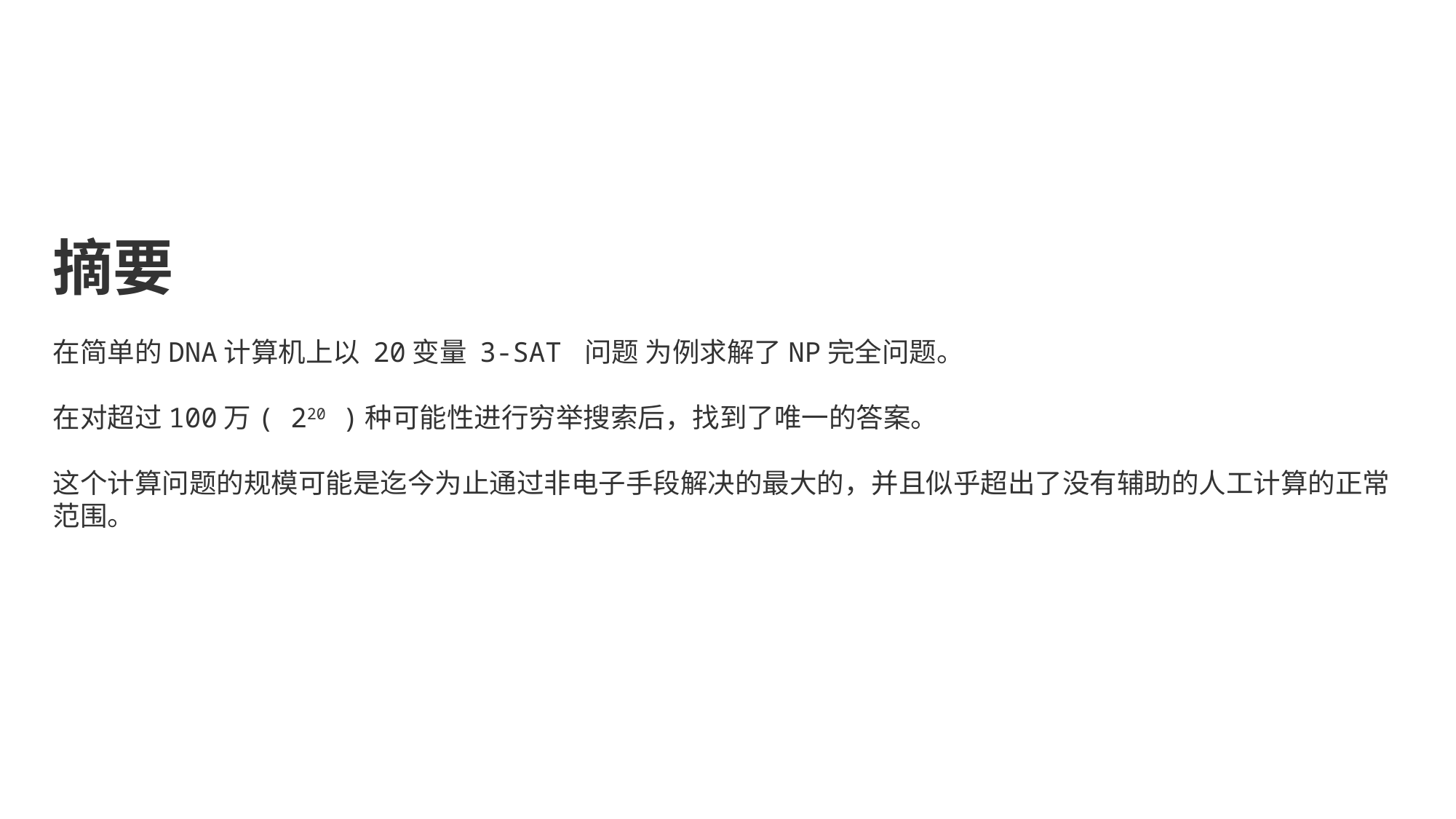

摘要

在简单的DNA计算机上以 20变量 3-SAT 问题 为例求解了NP完全问题。

在对超过100万( 220 )种可能性进行穷举搜索后，找到了唯一的答案。

这个计算问题的规模可能是迄今为止通过非电子手段解决的最大的，并且似乎超出了没有辅助的人工计算的正常范围。